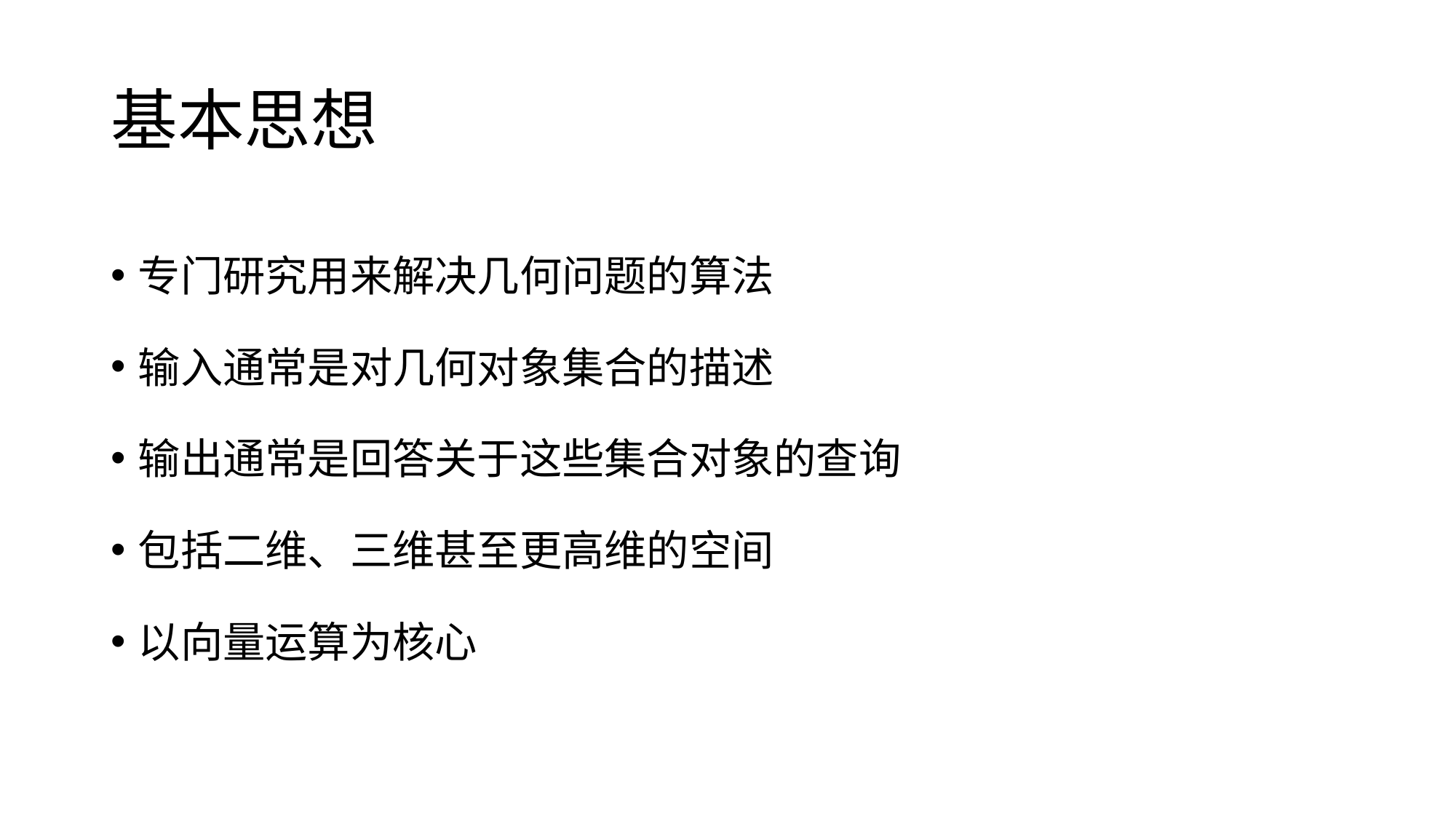

# 基本思想
专门研究用来解决几何问题的算法
输入通常是对几何对象集合的描述
输出通常是回答关于这些集合对象的查询
包括二维、三维甚至更高维的空间
以向量运算为核心